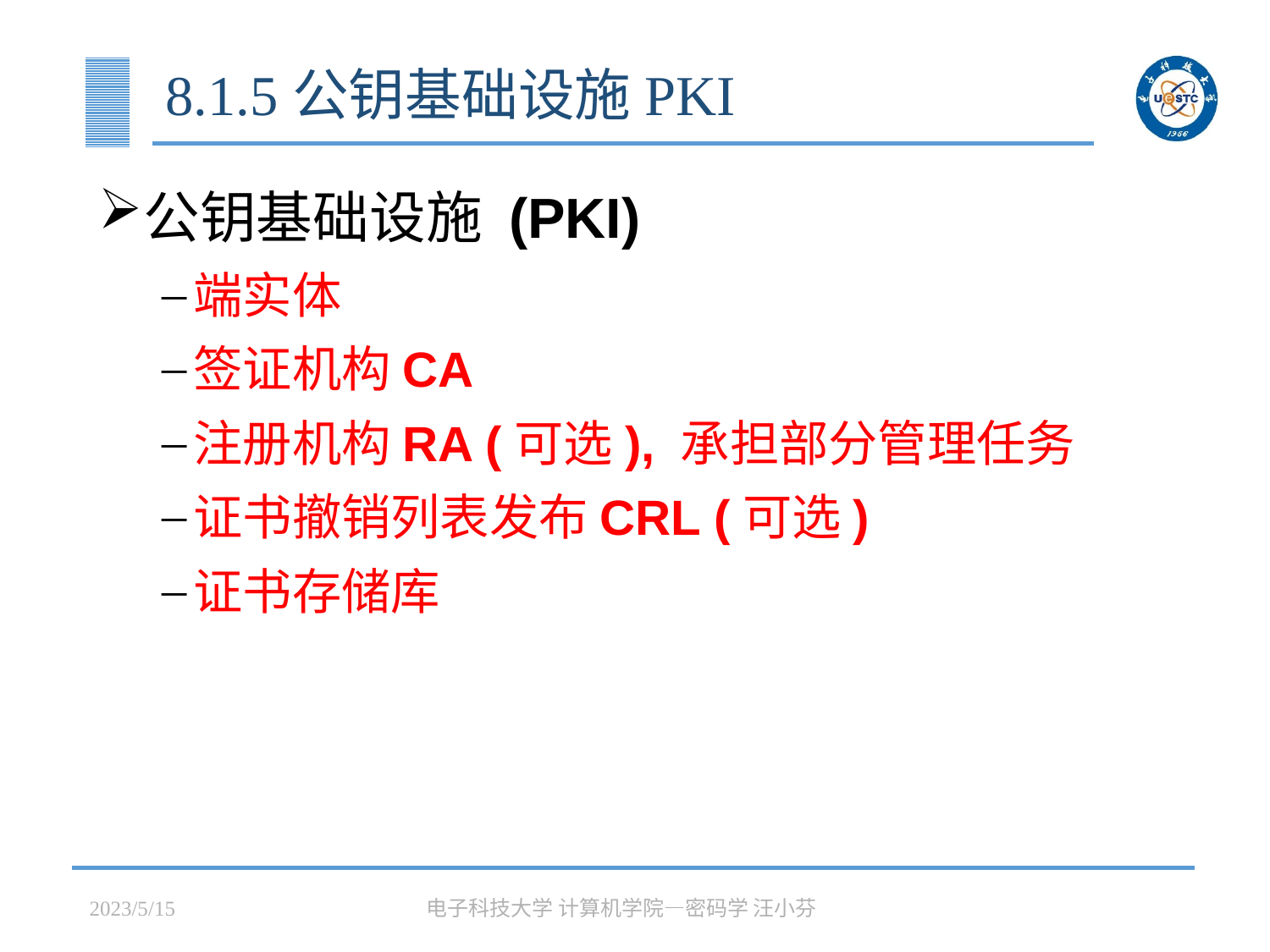

# 8.1.5公钥基础设施PKI
公钥基础设施 (PKI)
端实体
签证机构CA
注册机构RA (可选), 承担部分管理任务
证书撤销列表发布CRL (可选)
证书存储库
2023/5/15
电子科技大学 计算机学院—密码学 汪小芬